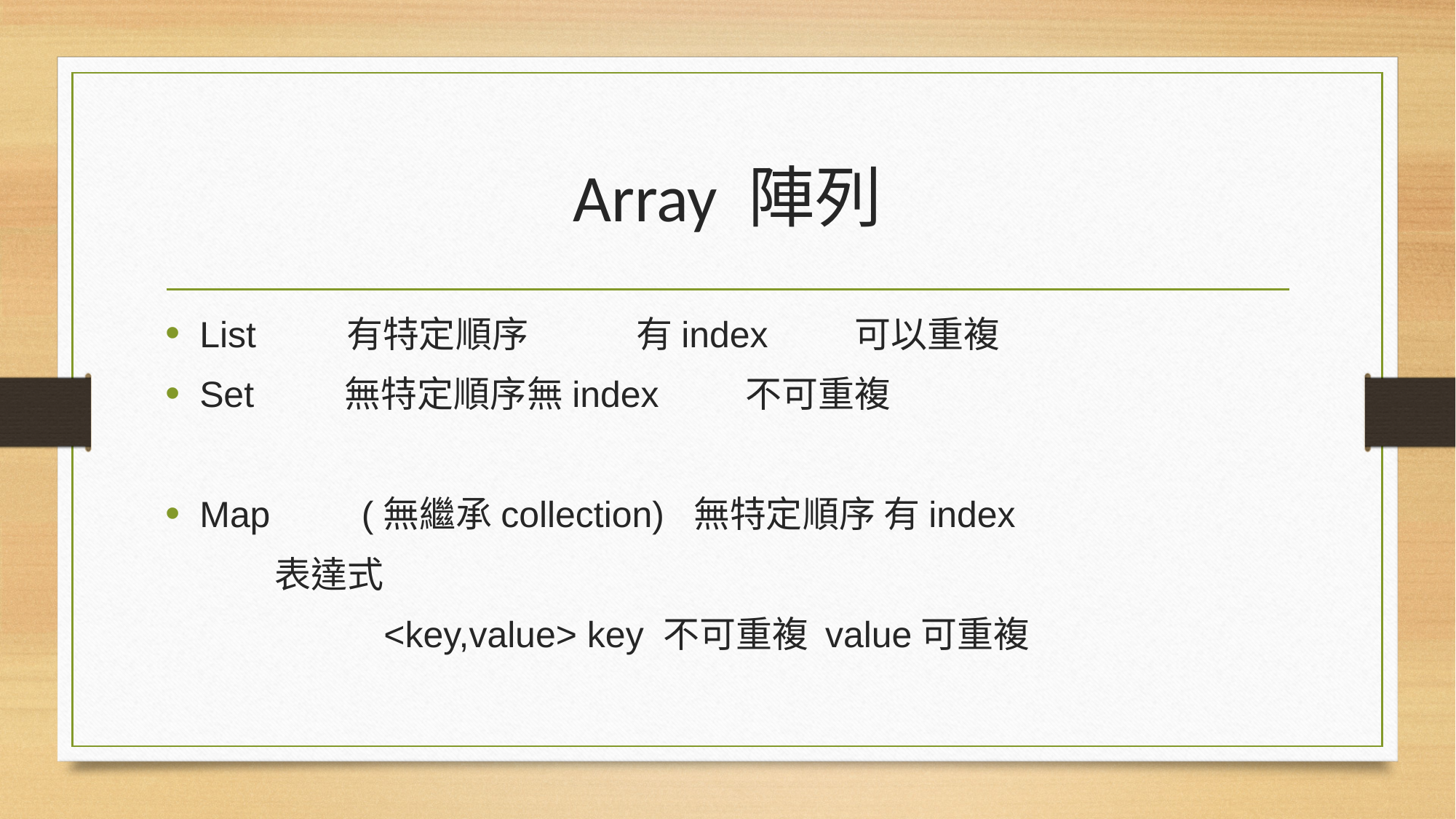

# Array 陣列
List        有特定順序	有index	可以重複
Set        無特定順序	無index	不可重複

Map         (無繼承collection)  無特定順序 有index
	表達式
		<key,value> key 不可重複 value可重複